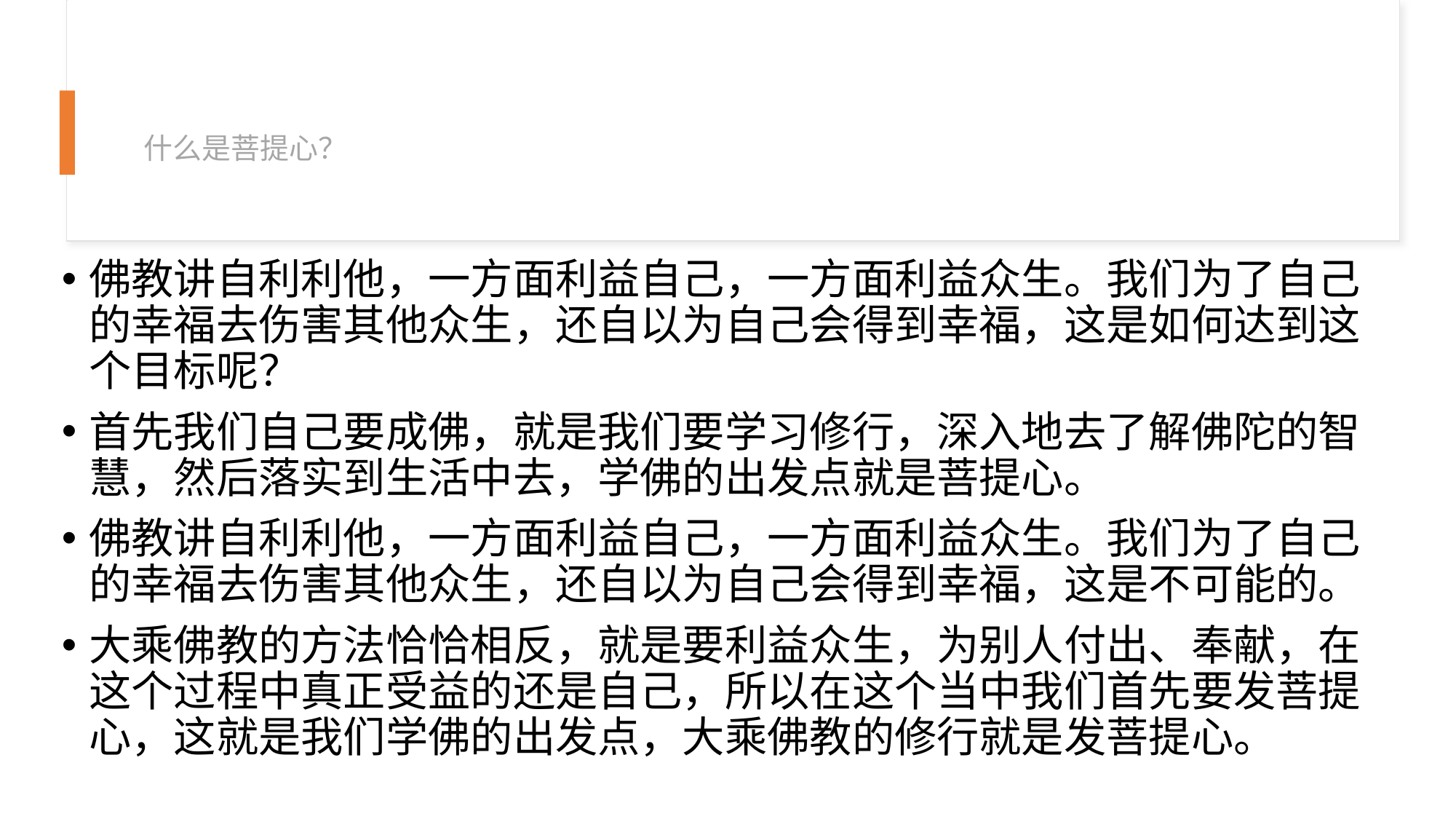

# 什么是菩提心？

佛教讲自利利他，一方面利益自己，一方面利益众生。我们为了自己的幸福去伤害其他众生，还自以为自己会得到幸福，这是如何达到这个目标呢？
首先我们自己要成佛，就是我们要学习修行，深入地去了解佛陀的智慧，然后落实到生活中去，学佛的出发点就是菩提心。
佛教讲自利利他，一方面利益自己，一方面利益众生。我们为了自己的幸福去伤害其他众生，还自以为自己会得到幸福，这是不可能的。
大乘佛教的方法恰恰相反，就是要利益众生，为别人付出、奉献，在这个过程中真正受益的还是自己，所以在这个当中我们首先要发菩提心，这就是我们学佛的出发点，大乘佛教的修行就是发菩提心。